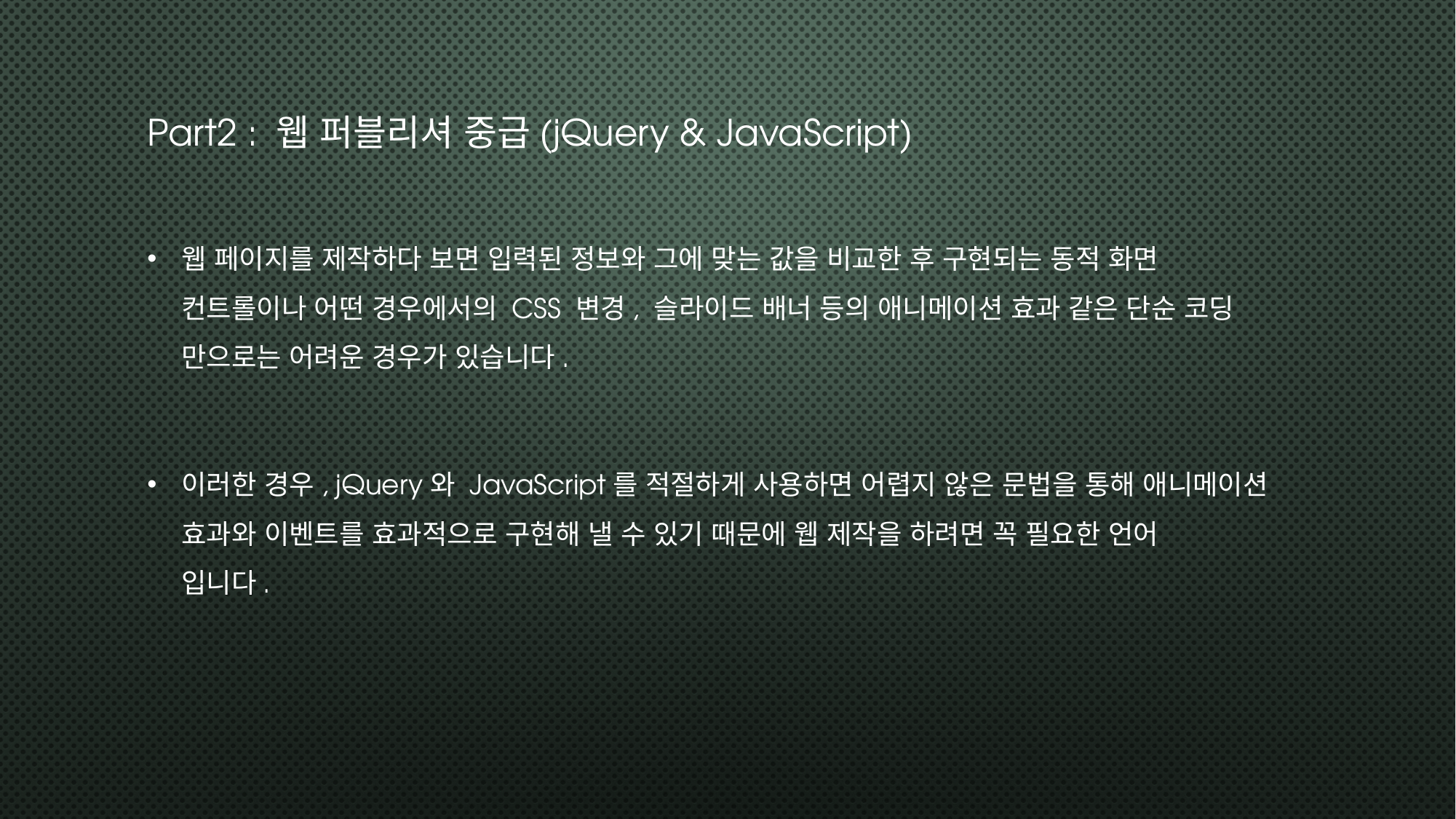

# Part2 : 웹 퍼블리셔 중급(jQuery & JavaScript)
웹 페이지를 제작하다 보면 입력된 정보와 그에 맞는 값을 비교한 후 구현되는 동적 화면
컨트롤이나 어떤 경우에서의 CSS 변경, 슬라이드 배너 등의 애니메이션 효과 같은 단순 코딩
만으로는 어려운 경우가 있습니다.

이러한 경우, jQuery와 JavaScript를 적절하게 사용하면 어렵지 않은 문법을 통해 애니메이션
효과와 이벤트를 효과적으로 구현해 낼 수 있기 때문에 웹 제작을 하려면 꼭 필요한 언어
입니다.